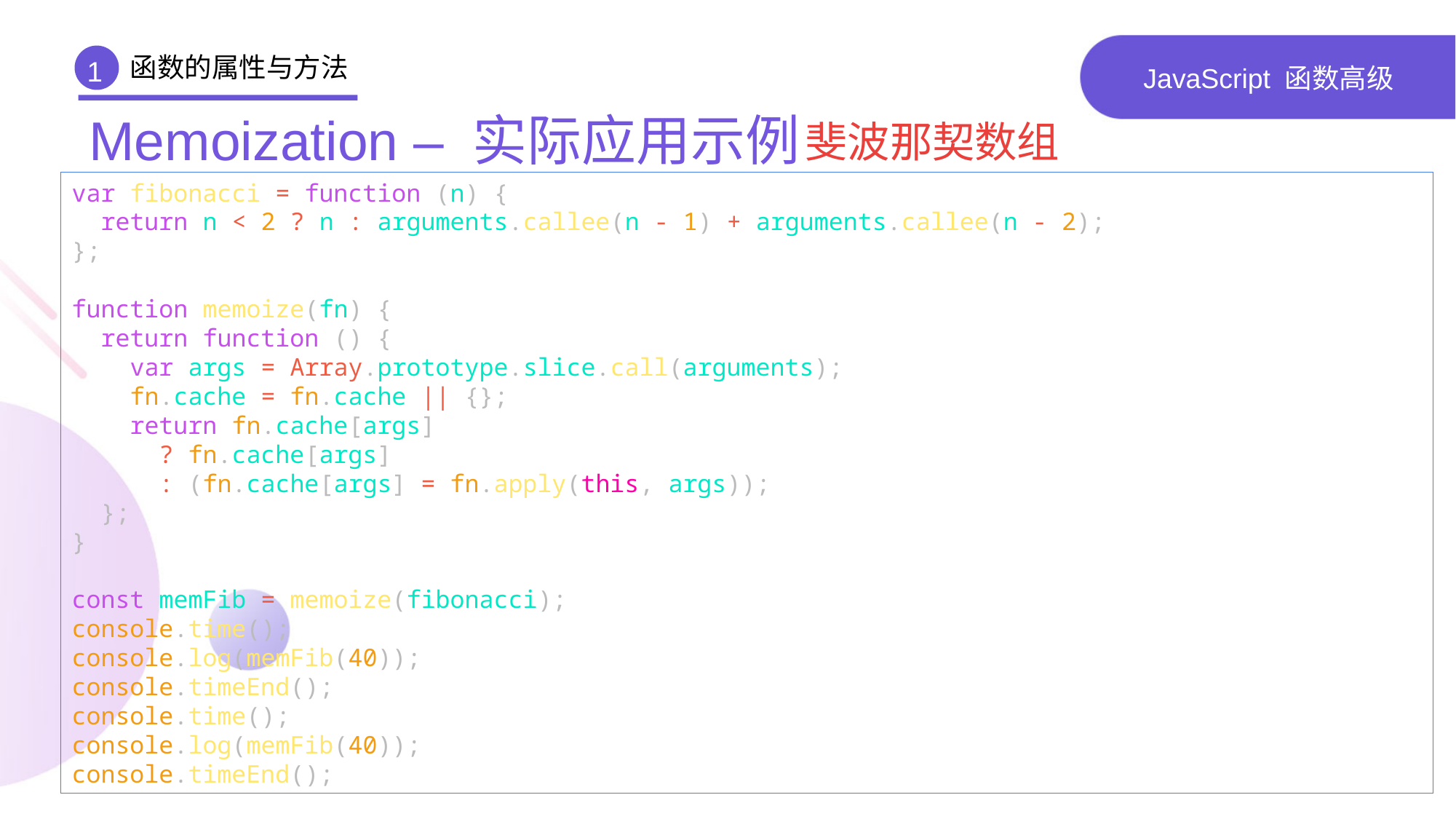

函数的属性与方法
1
# JavaScript 函数高级
Memoization – 实际应用示例
斐波那契数组
var fibonacci = function (n) {
  return n < 2 ? n : arguments.callee(n - 1) + arguments.callee(n - 2);
};
function memoize(fn) {
  return function () {
    var args = Array.prototype.slice.call(arguments);
    fn.cache = fn.cache || {};
    return fn.cache[args]
      ? fn.cache[args]
      : (fn.cache[args] = fn.apply(this, args));
  };
}
const memFib = memoize(fibonacci);
console.time();
console.log(memFib(40));
console.timeEnd();
console.time();
console.log(memFib(40));
console.timeEnd();